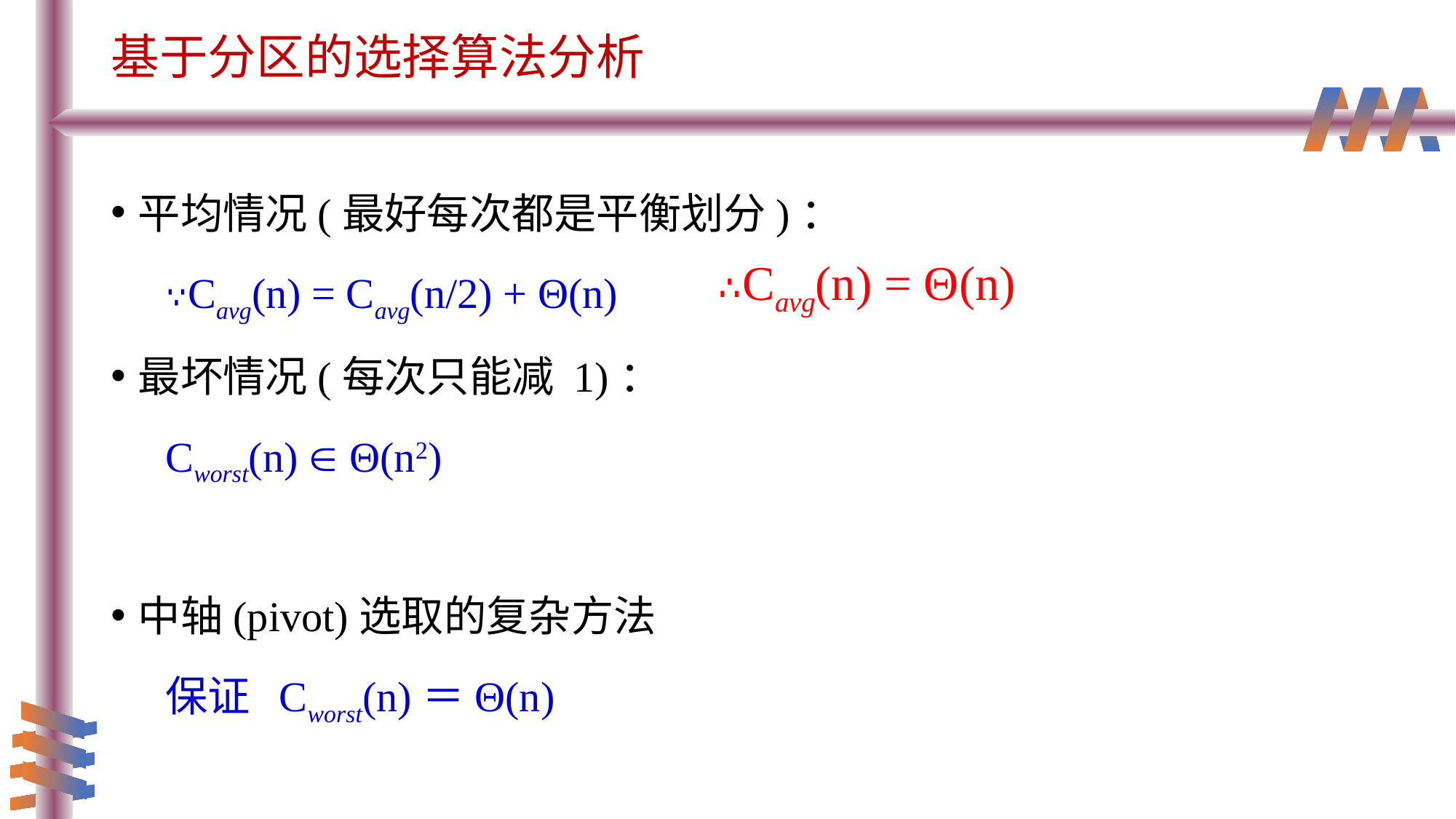

# 基于分区的选择算法分析
平均情况(最好每次都是平衡划分)：
∵Cavg(n) = Cavg(n/2) + Θ(n)
最坏情况(每次只能减 1)：
Cworst(n) ∈ Θ(n2)

中轴(pivot)选取的复杂方法
保证  Cworst(n)＝Θ(n)
∴Cavg(n) = Θ(n)